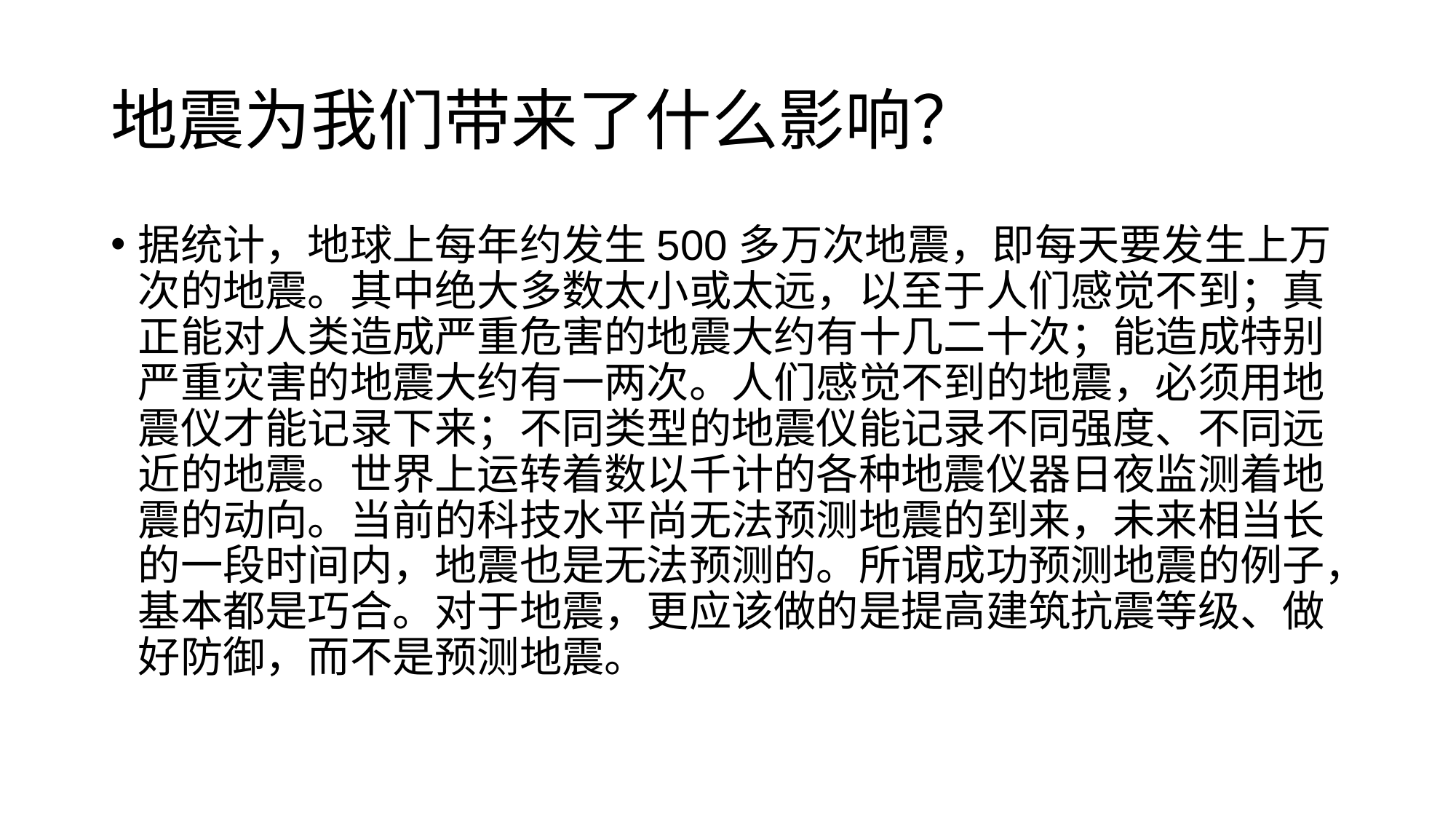

# 地震为我们带来了什么影响？
据统计，地球上每年约发生500多万次地震，即每天要发生上万次的地震。其中绝大多数太小或太远，以至于人们感觉不到；真正能对人类造成严重危害的地震大约有十几二十次；能造成特别严重灾害的地震大约有一两次。人们感觉不到的地震，必须用地震仪才能记录下来；不同类型的地震仪能记录不同强度、不同远近的地震。世界上运转着数以千计的各种地震仪器日夜监测着地震的动向。当前的科技水平尚无法预测地震的到来，未来相当长的一段时间内，地震也是无法预测的。所谓成功预测地震的例子，基本都是巧合。对于地震，更应该做的是提高建筑抗震等级、做好防御，而不是预测地震。